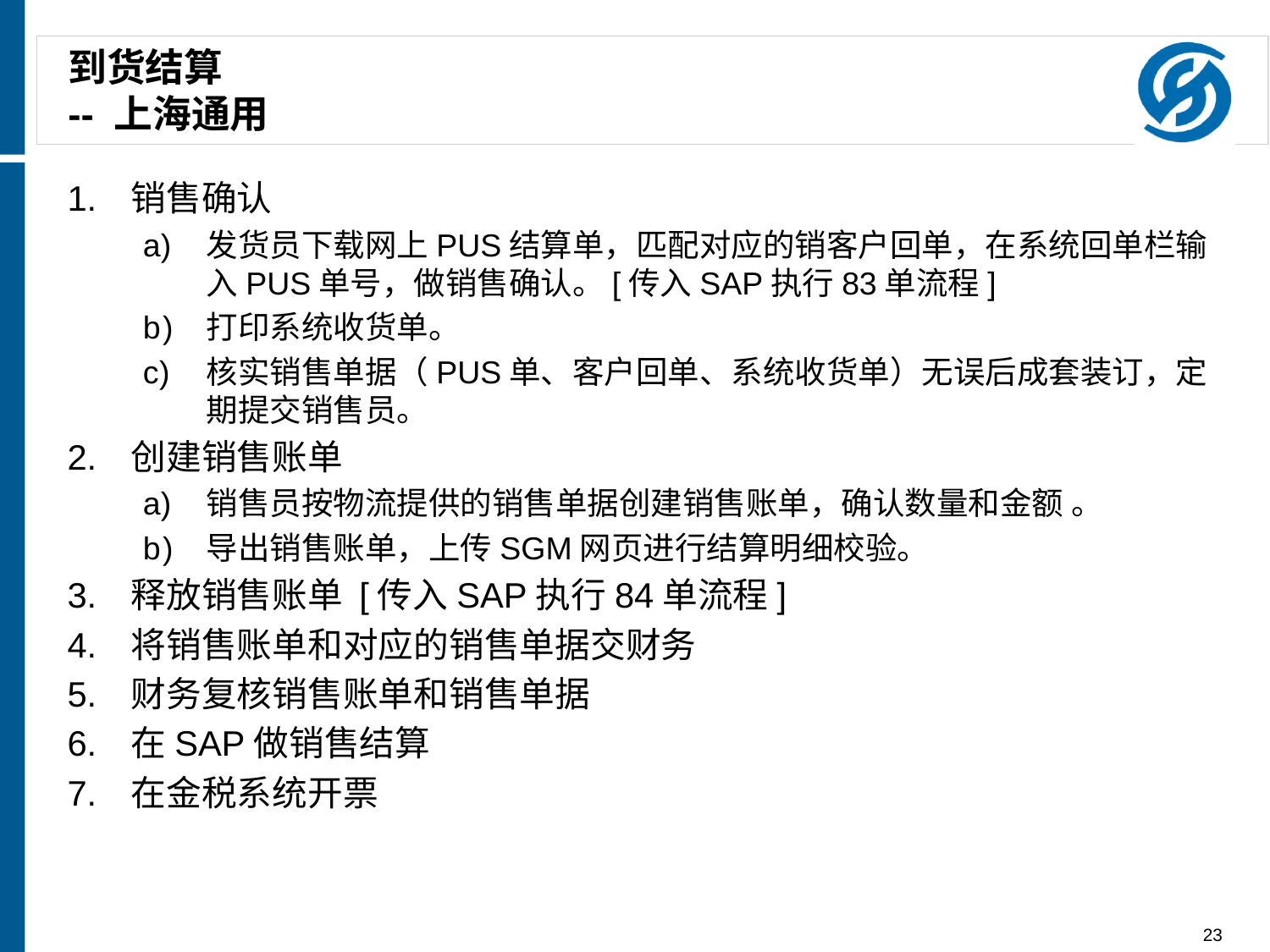

# 到货结算 -- 上海通用
销售确认
发货员下载网上PUS结算单，匹配对应的销客户回单，在系统回单栏输入PUS单号，做销售确认。[传入SAP执行83单流程]
打印系统收货单。
核实销售单据（PUS单、客户回单、系统收货单）无误后成套装订，定期提交销售员。
创建销售账单
销售员按物流提供的销售单据创建销售账单，确认数量和金额 。
导出销售账单，上传SGM网页进行结算明细校验。
释放销售账单 [传入SAP执行84单流程]
将销售账单和对应的销售单据交财务
财务复核销售账单和销售单据
在SAP做销售结算
在金税系统开票

23